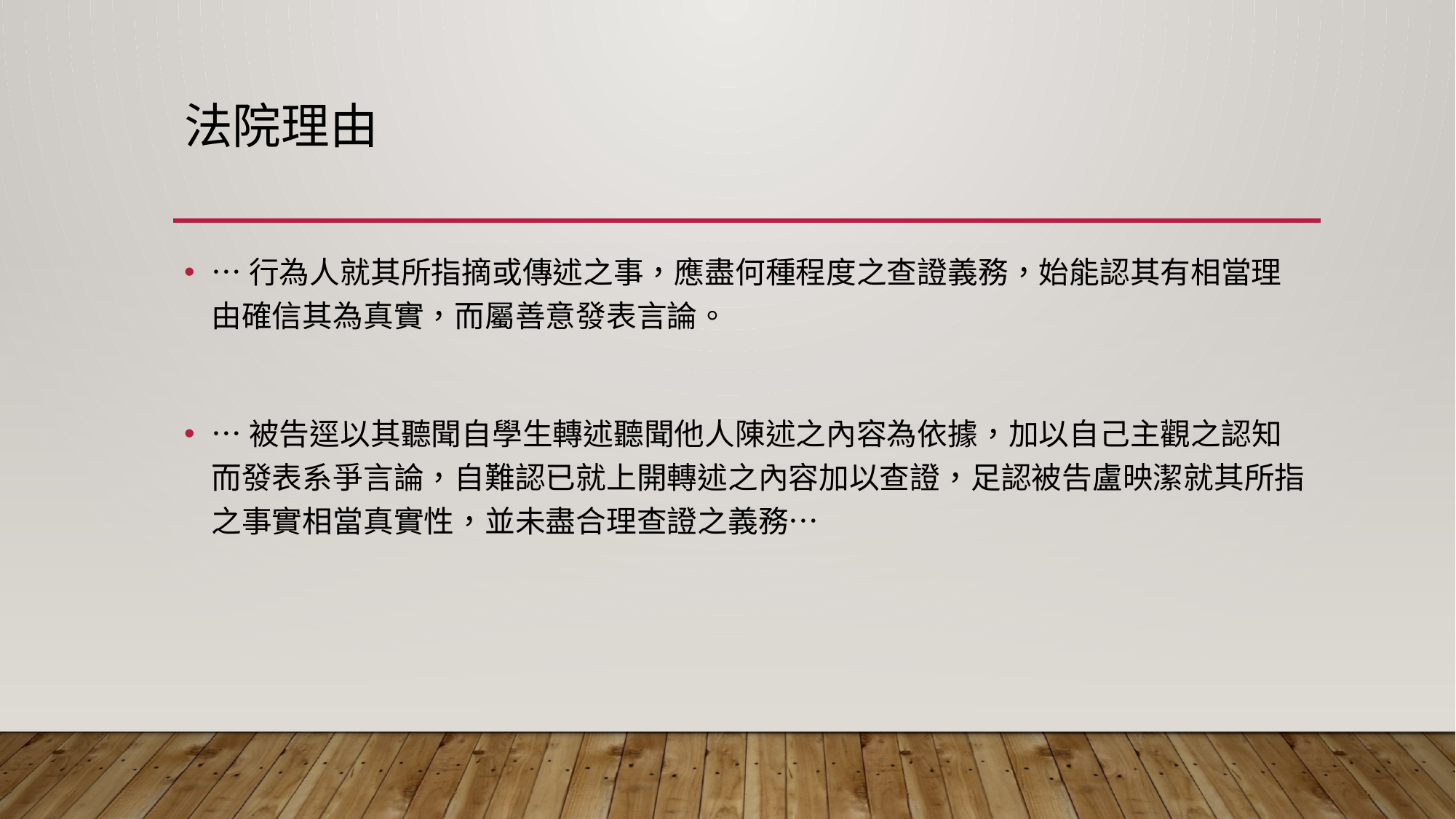

# 法院理由
…行為人就其所指摘或傳述之事，應盡何種程度之查證義務，始能認其有相當理由確信其為真實，而屬善意發表言論。

…被告逕以其聽聞自學生轉述聽聞他人陳述之內容為依據，加以自己主觀之認知而發表系爭言論，自難認已就上開轉述之內容加以查證，足認被告盧映潔就其所指之事實相當真實性，並未盡合理查證之義務…